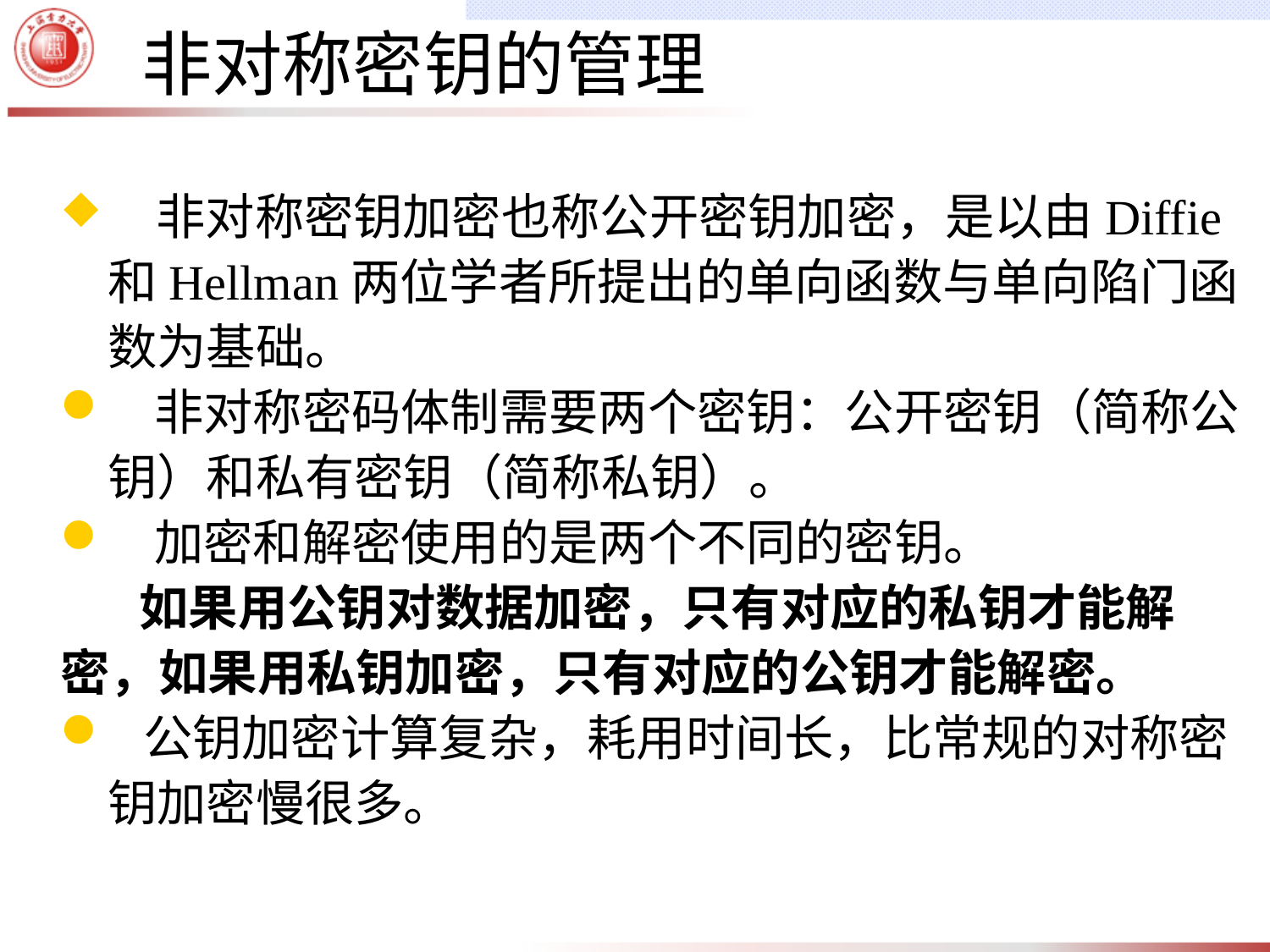

非对称密钥的管理
    非对称密钥加密也称公开密钥加密，是以由Diffie和Hellman两位学者所提出的单向函数与单向陷门函数为基础。
   非对称密码体制需要两个密钥：公开密钥（简称公钥）和私有密钥（简称私钥）。
   加密和解密使用的是两个不同的密钥。
      如果用公钥对数据加密，只有对应的私钥才能解密，如果用私钥加密，只有对应的公钥才能解密。
  公钥加密计算复杂，耗用时间长，比常规的对称密钥加密慢很多。